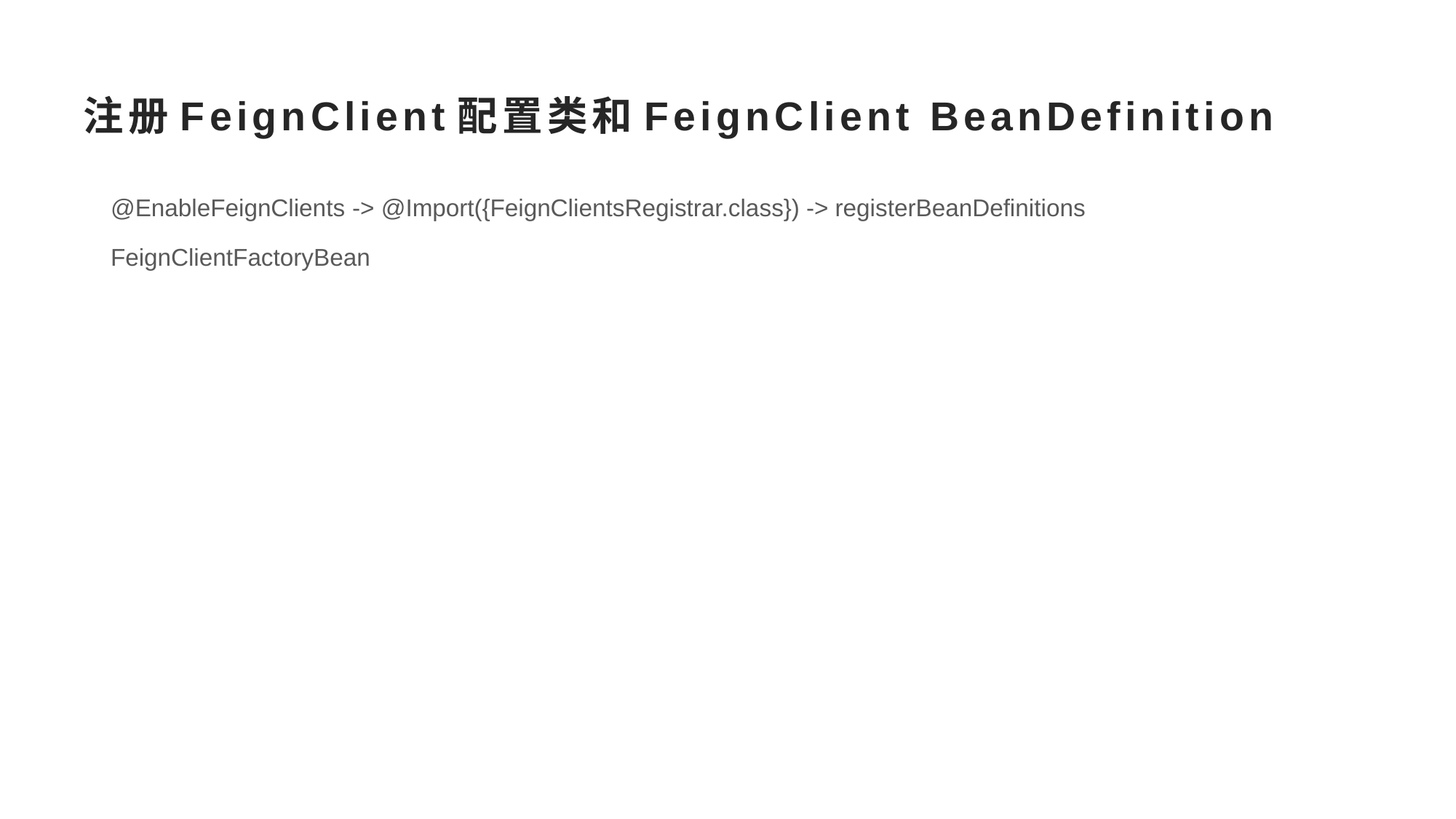

注册FeignClient配置类和FeignClient BeanDefinition
@EnableFeignClients -> @Import({FeignClientsRegistrar.class}) -> registerBeanDefinitions
FeignClientFactoryBean